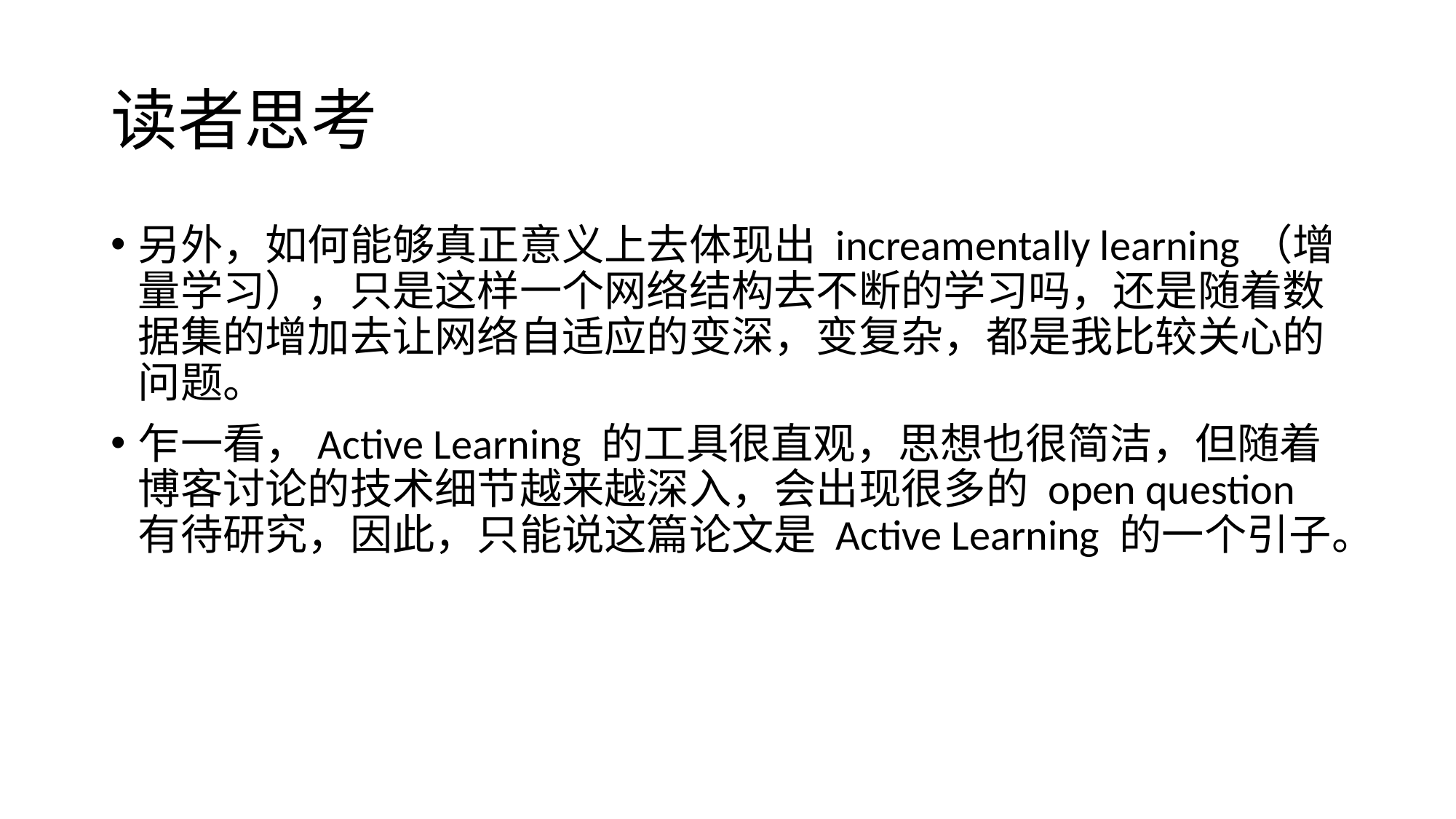

# 读者思考
另外，如何能够真正意义上去体现出 increamentally learning（增量学习），只是这样一个网络结构去不断的学习吗，还是随着数据集的增加去让网络自适应的变深，变复杂，都是我比较关心的问题。
乍一看，Active Learning 的工具很直观，思想也很简洁，但随着博客讨论的技术细节越来越深入，会出现很多的 open question 有待研究，因此，只能说这篇论文是 Active Learning 的一个引子。